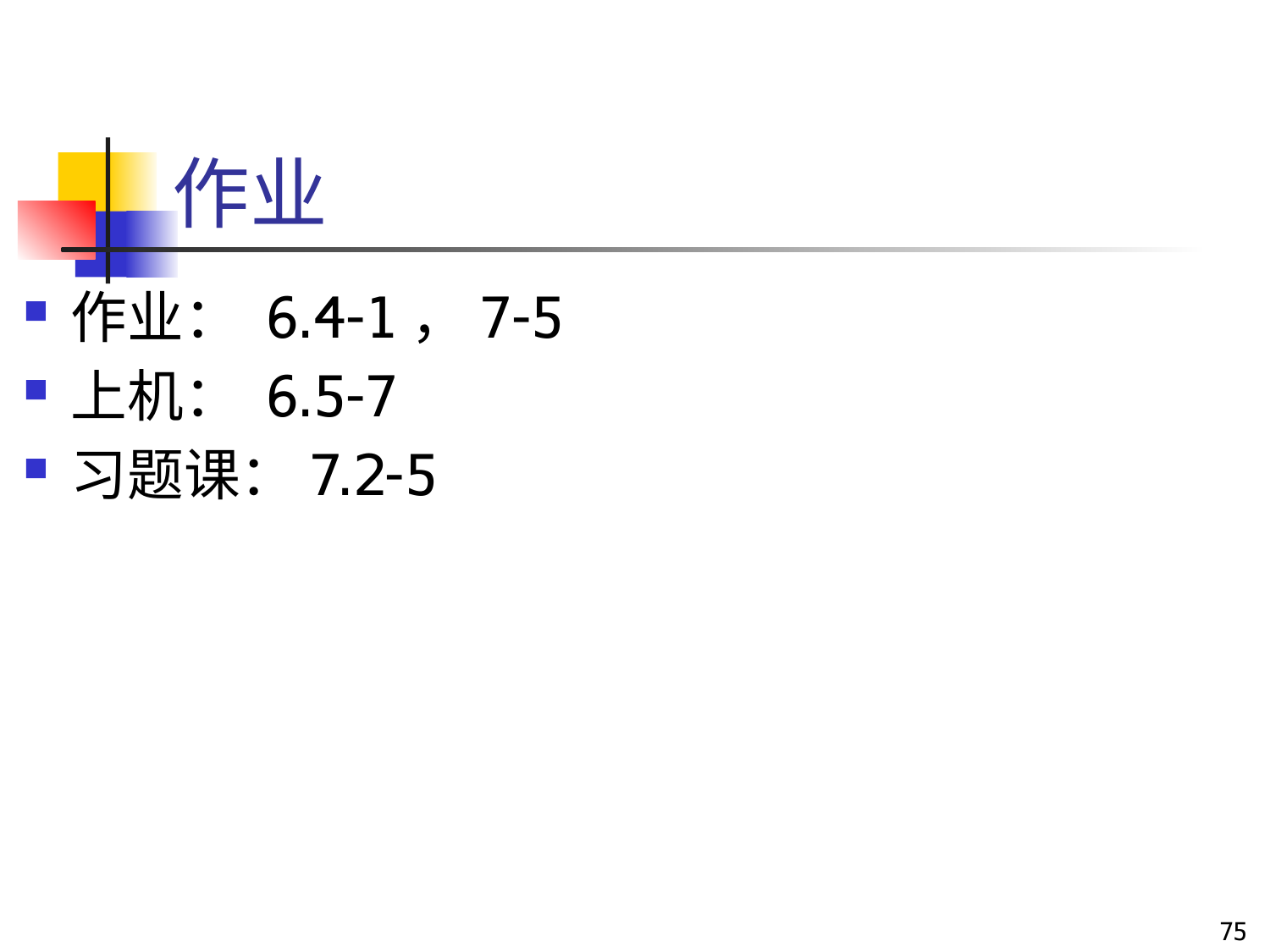

# 作业
作业： 6.4-1，7-5
上机： 6.5-7
习题课：7.2-5

75